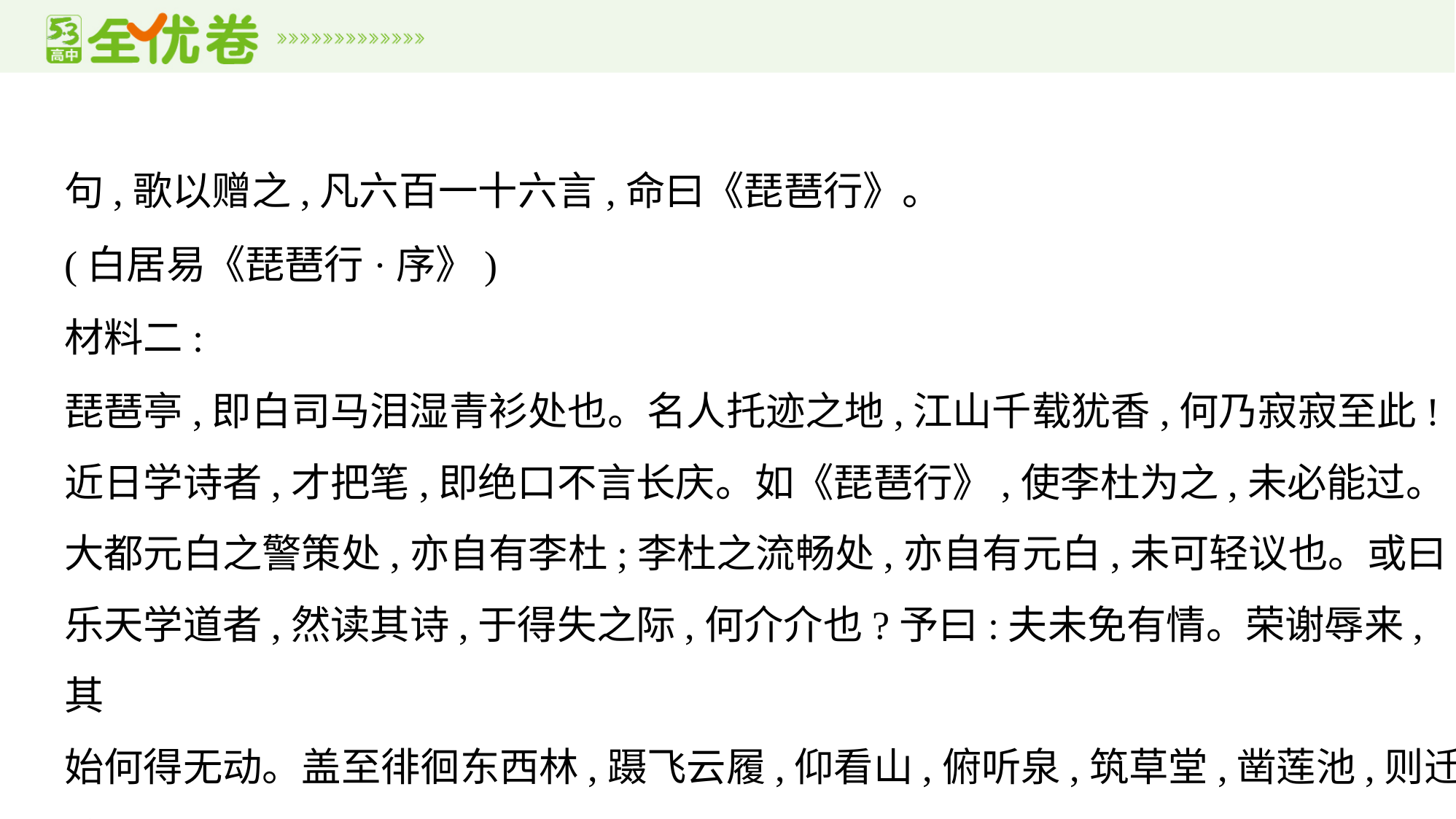

句,歌以赠之,凡六百一十六言,命曰《琵琶行》。
(白居易《琵琶行·序》)
材料二:
琵琶亭,即白司马泪湿青衫处也。名人托迹之地,江山千载犹香,何乃寂寂至此!
近日学诗者,才把笔,即绝口不言长庆。如《琵琶行》,使李杜为之,未必能过。
大都元白之警策处,亦自有李杜;李杜之流畅处,亦自有元白,未可轻议也。或曰
乐天学道者,然读其诗,于得失之际,何介介也?予曰:夫未免有情。荣谢辱来,其
始何得无动。盖至徘徊东西林,蹑飞云履,仰看山,俯听泉,筑草堂,凿莲池,则迁谪